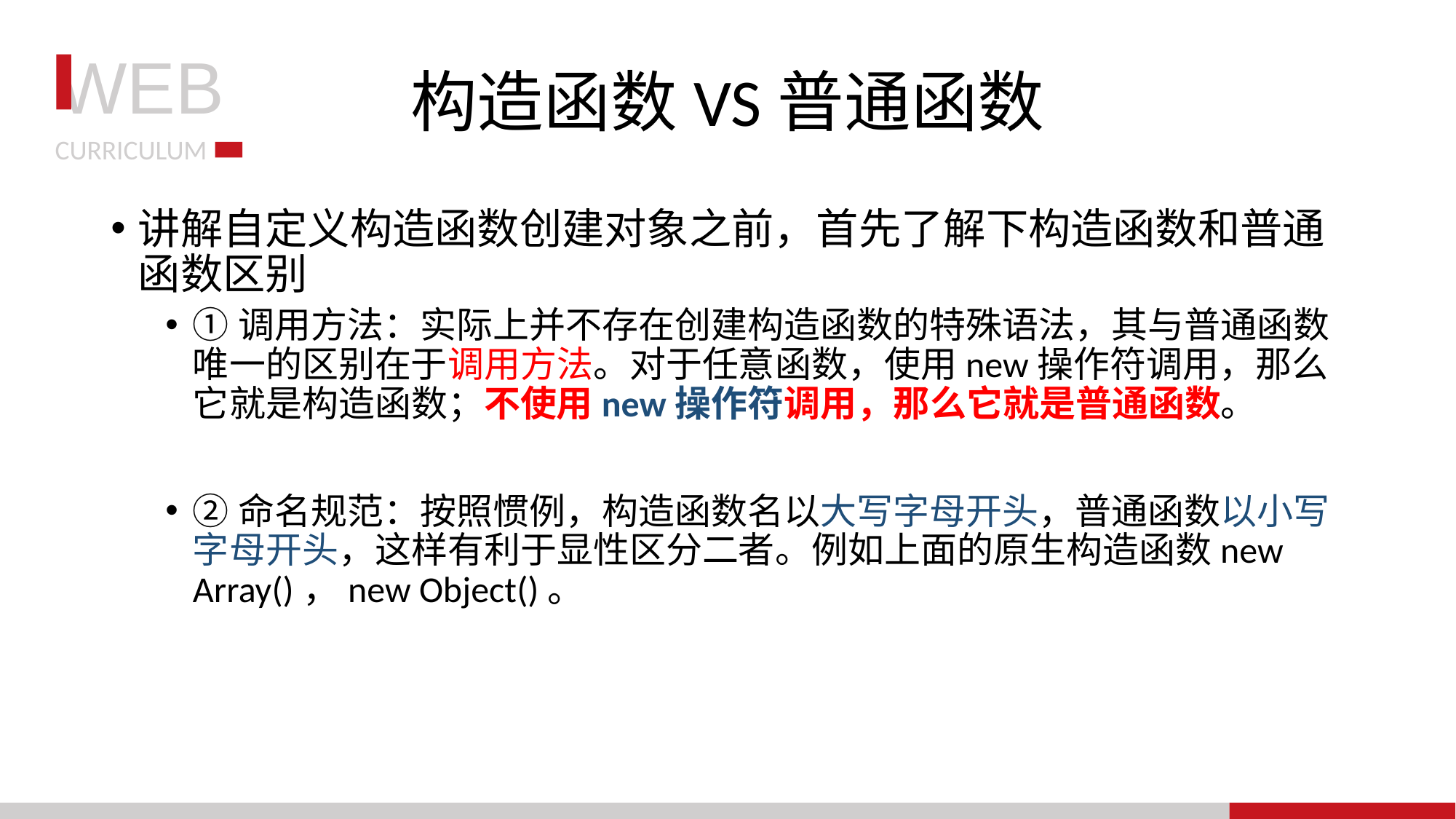

# 构造函数VS普通函数
讲解自定义构造函数创建对象之前，首先了解下构造函数和普通函数区别
①调用方法：实际上并不存在创建构造函数的特殊语法，其与普通函数唯一的区别在于调用方法。对于任意函数，使用new操作符调用，那么它就是构造函数；不使用new操作符调用，那么它就是普通函数。

②命名规范：按照惯例，构造函数名以大写字母开头，普通函数以小写字母开头，这样有利于显性区分二者。例如上面的原生构造函数new Array()，new Object()。